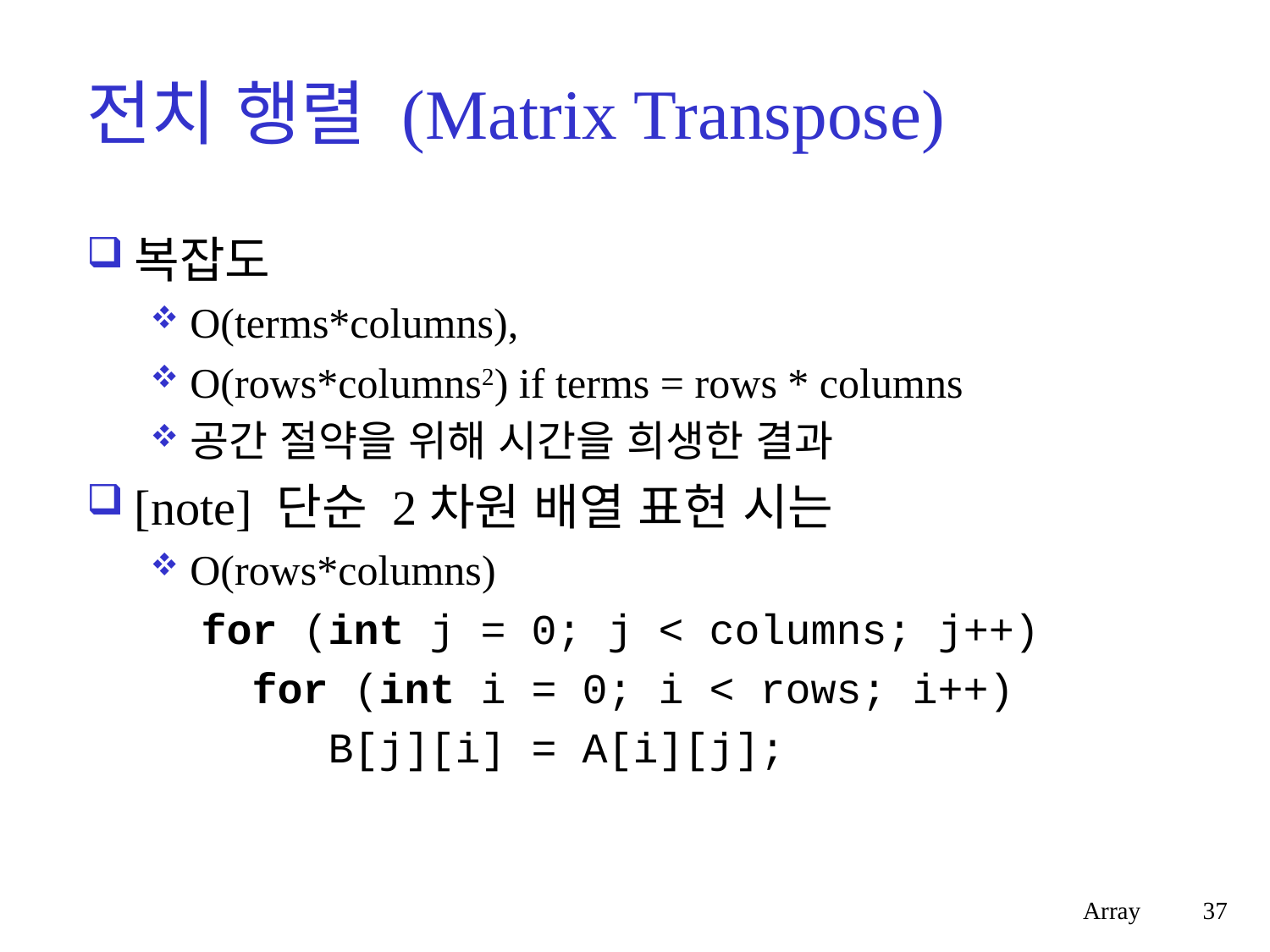

# 전치 행렬 (Matrix Transpose)
복잡도
O(terms*columns),
O(rows*columns2) if terms = rows * columns
공간 절약을 위해 시간을 희생한 결과
[note] 단순 2차원 배열 표현 시는
O(rows*columns)
  for (int j = 0; j < columns; j++)
    for (int i = 0; i < rows; i++)
       B[j][i] = A[i][j];
Array
37